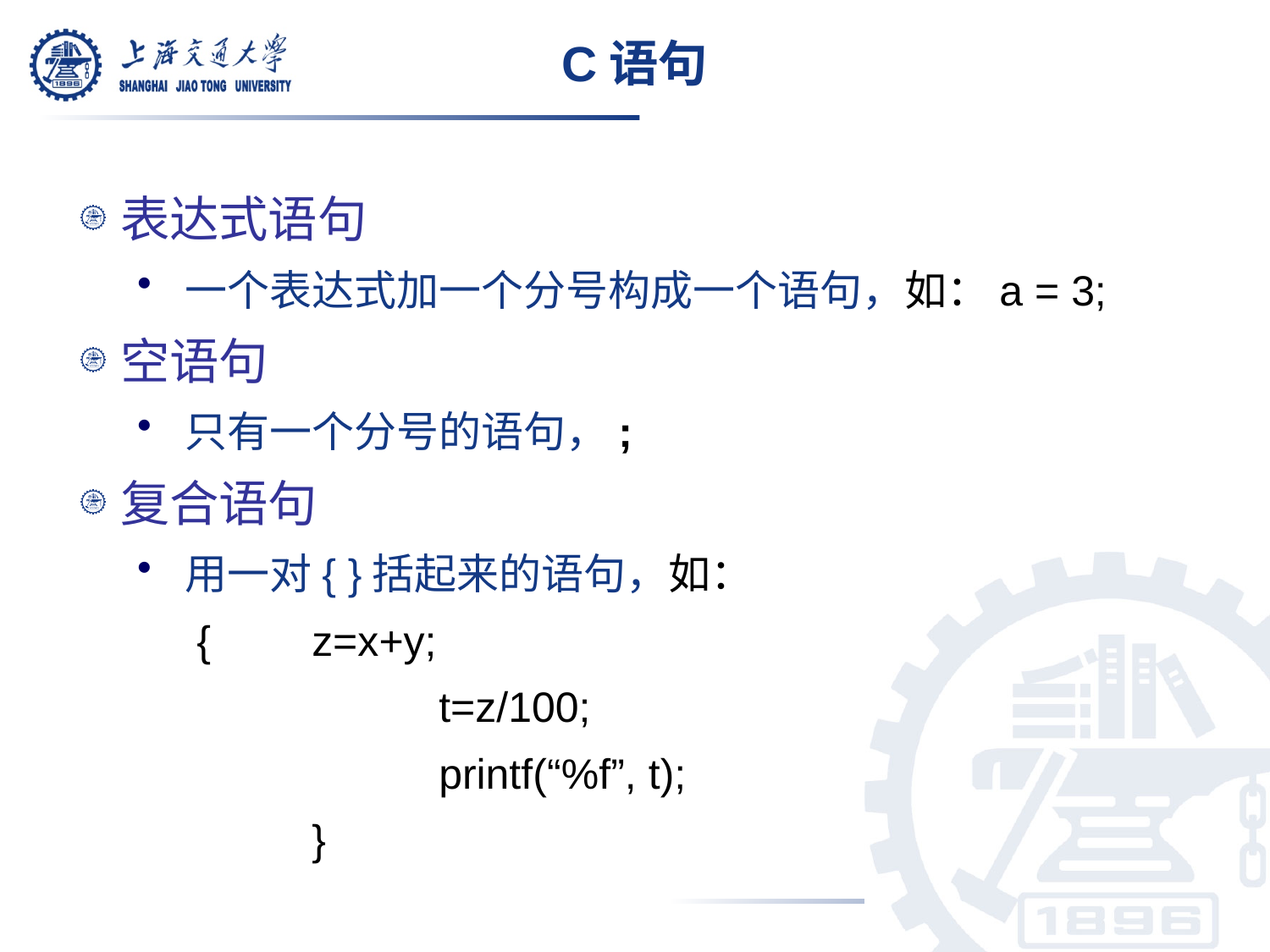

# C语句
表达式语句
一个表达式加一个分号构成一个语句，如：a = 3;
空语句
只有一个分号的语句，;
复合语句
用一对{ }括起来的语句，如：
	 {	z=x+y;
			t=z/100;
			printf(“%f”, t);
		}